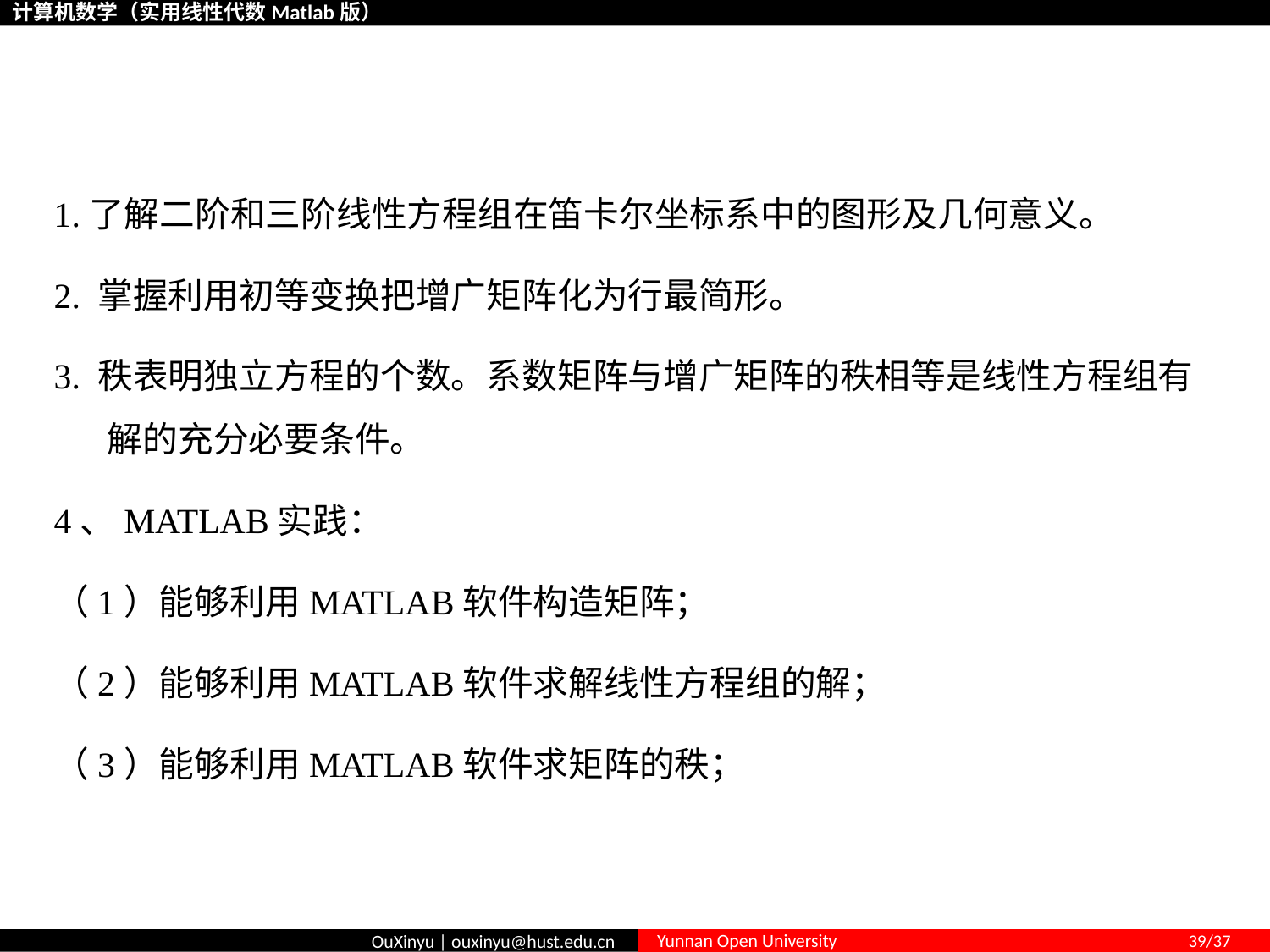

# 总结
1.了解二阶和三阶线性方程组在笛卡尔坐标系中的图形及几何意义。
2. 掌握利用初等变换把增广矩阵化为行最简形。
3. 秩表明独立方程的个数。系数矩阵与增广矩阵的秩相等是线性方程组有解的充分必要条件。
4、MATLAB实践：
（1）能够利用MATLAB软件构造矩阵；
（2）能够利用MATLAB软件求解线性方程组的解；
（3）能够利用MATLAB软件求矩阵的秩；